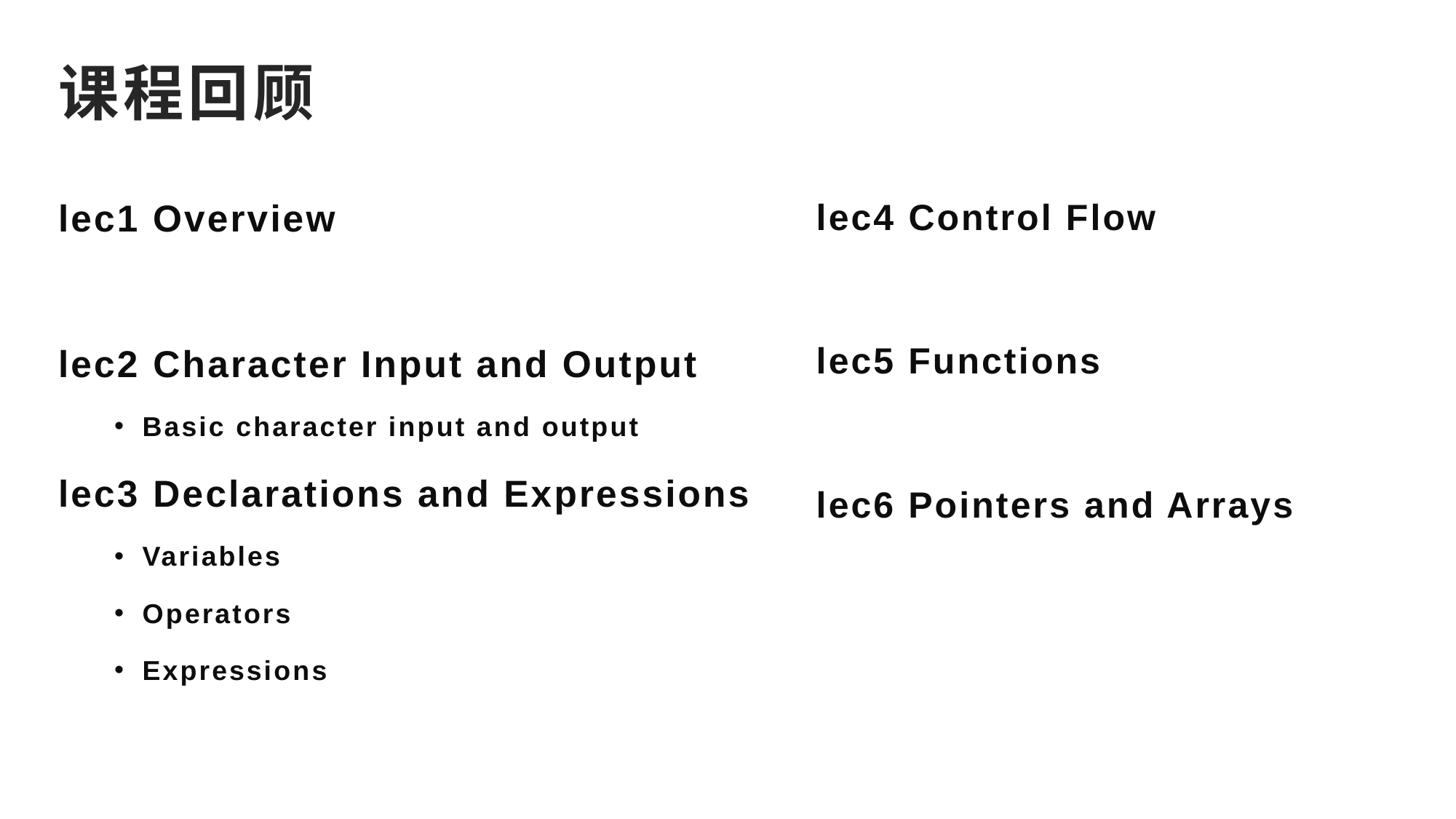

# 课程回顾
lec1 Overview

lec2 Character Input and Output
Basic character input and output
lec3 Declarations and Expressions
Variables
Operators
Expressions

lec4 Control Flow

lec5 Functions

lec6 Pointers and Arrays